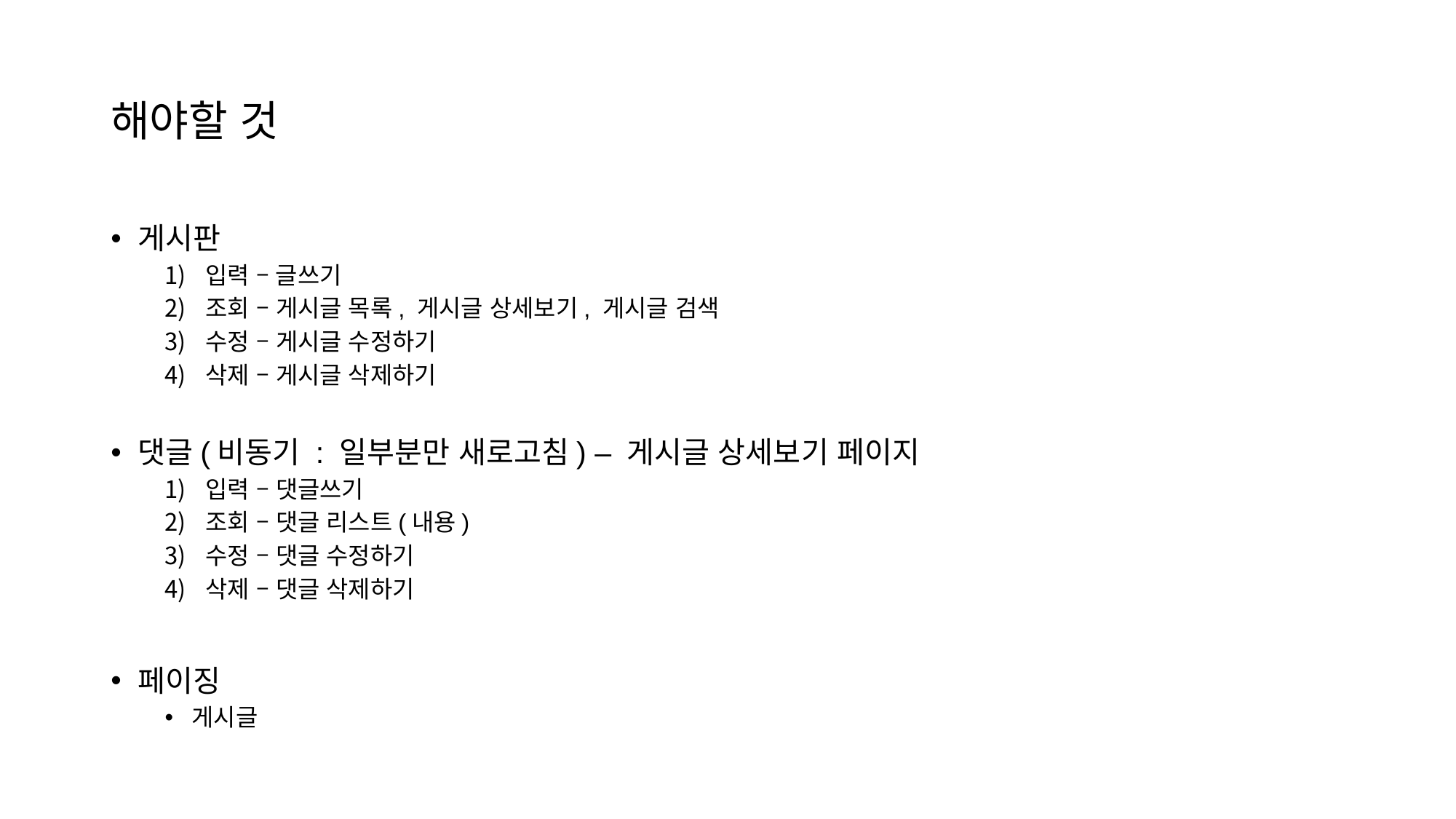

# 해야할 것
게시판
입력 – 글쓰기
조회 – 게시글 목록, 게시글 상세보기, 게시글 검색
수정 – 게시글 수정하기
삭제 – 게시글 삭제하기

댓글(비동기 : 일부분만 새로고침) – 게시글 상세보기 페이지
입력 – 댓글쓰기
조회 – 댓글 리스트(내용)
수정 – 댓글 수정하기
삭제 – 댓글 삭제하기

페이징
게시글